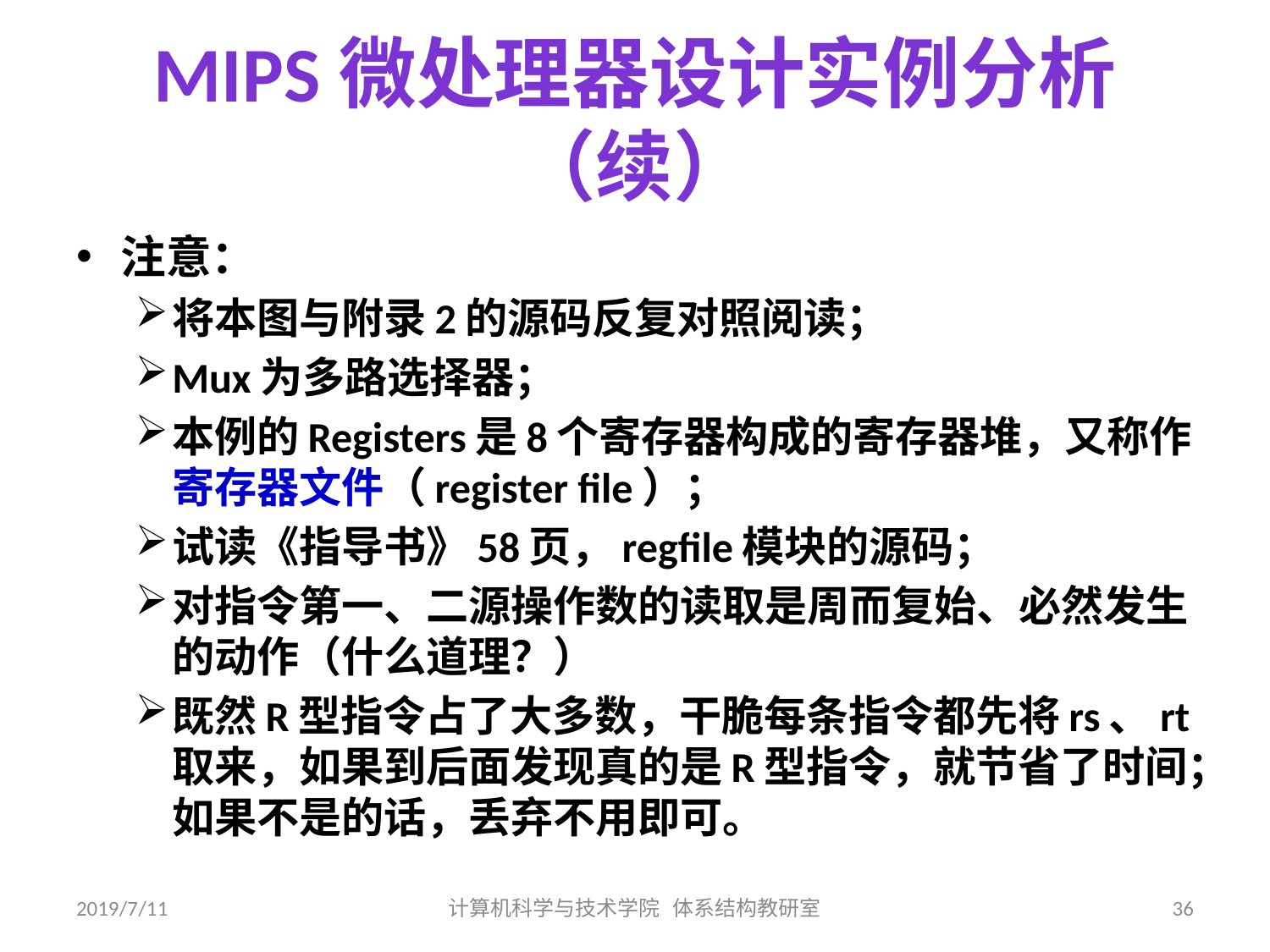

# MIPS微处理器设计实例分析（续）
注意：
将本图与附录2的源码反复对照阅读；
Mux为多路选择器；
本例的Registers是8个寄存器构成的寄存器堆，又称作寄存器文件（register file）；
试读《指导书》58页，regfile模块的源码；
对指令第一、二源操作数的读取是周而复始、必然发生的动作（什么道理？）
既然R型指令占了大多数，干脆每条指令都先将rs、rt取来，如果到后面发现真的是R型指令，就节省了时间；如果不是的话，丢弃不用即可。
2019/7/11
计算机科学与技术学院  体系结构教研室
36